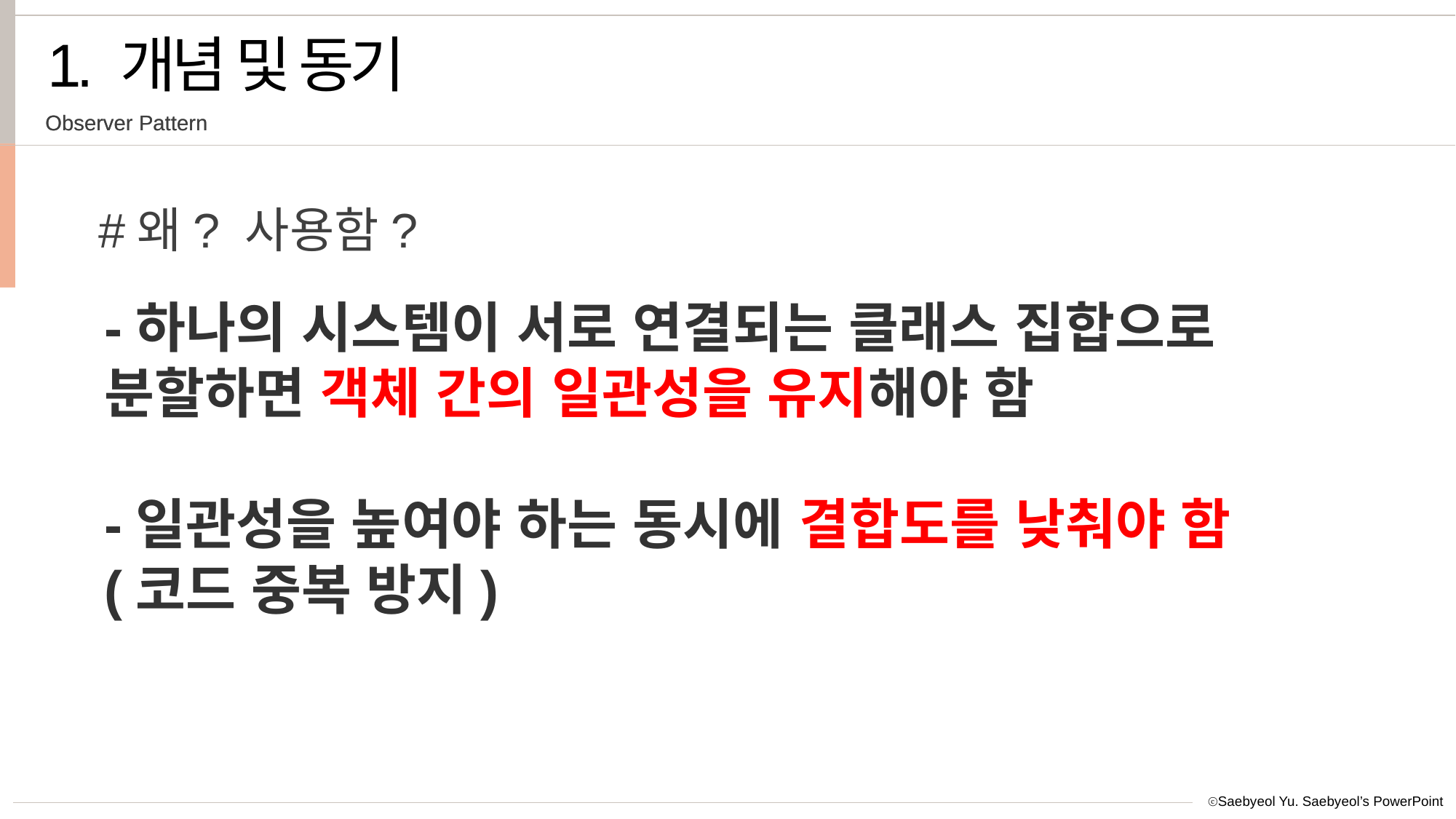

1. 개념 및 동기
Observer Pattern
#왜? 사용함?
-하나의 시스템이 서로 연결되는 클래스 집합으로 분할하면 객체 간의 일관성을 유지해야 함

-일관성을 높여야 하는 동시에 결합도를 낮춰야 함
(코드 중복 방지)